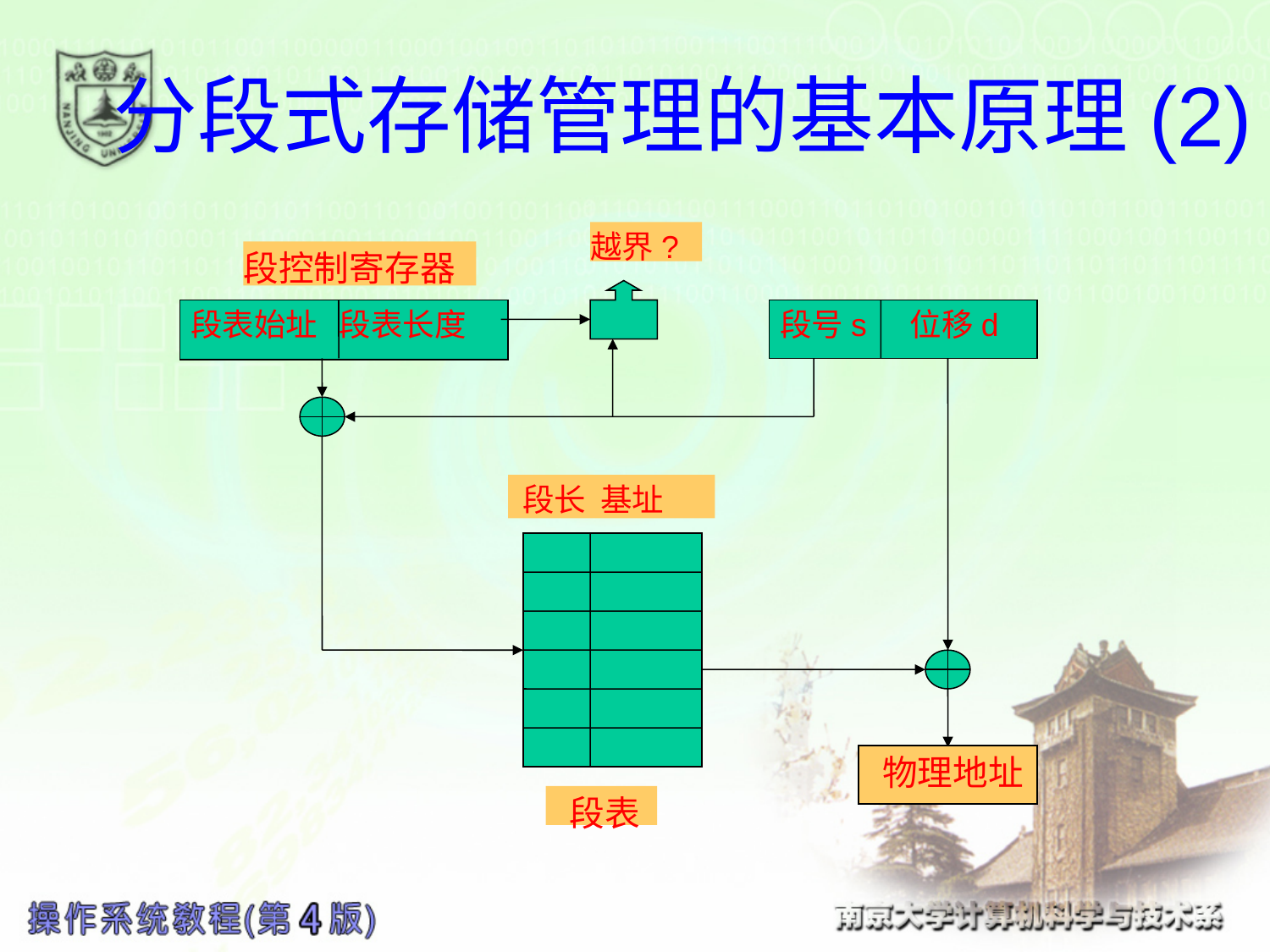

# 分段式存储管理的基本原理(2)

越界?
段控制寄存器

  段表始址   段表长度

  段号s    位移d

   段长  基址

  物理地址
  段表